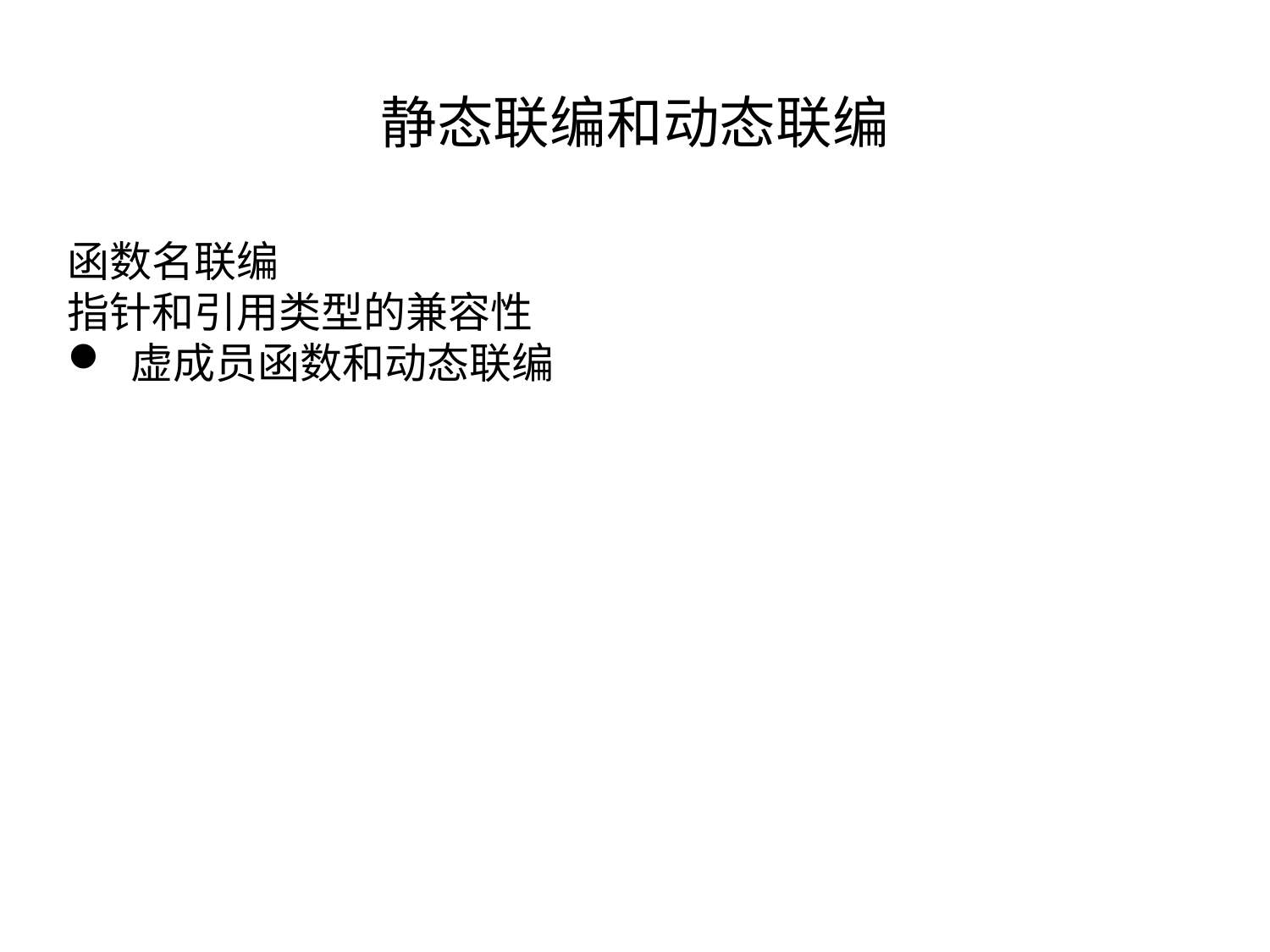

静态联编和动态联编
函数名联编
指针和引用类型的兼容性
虚成员函数和动态联编